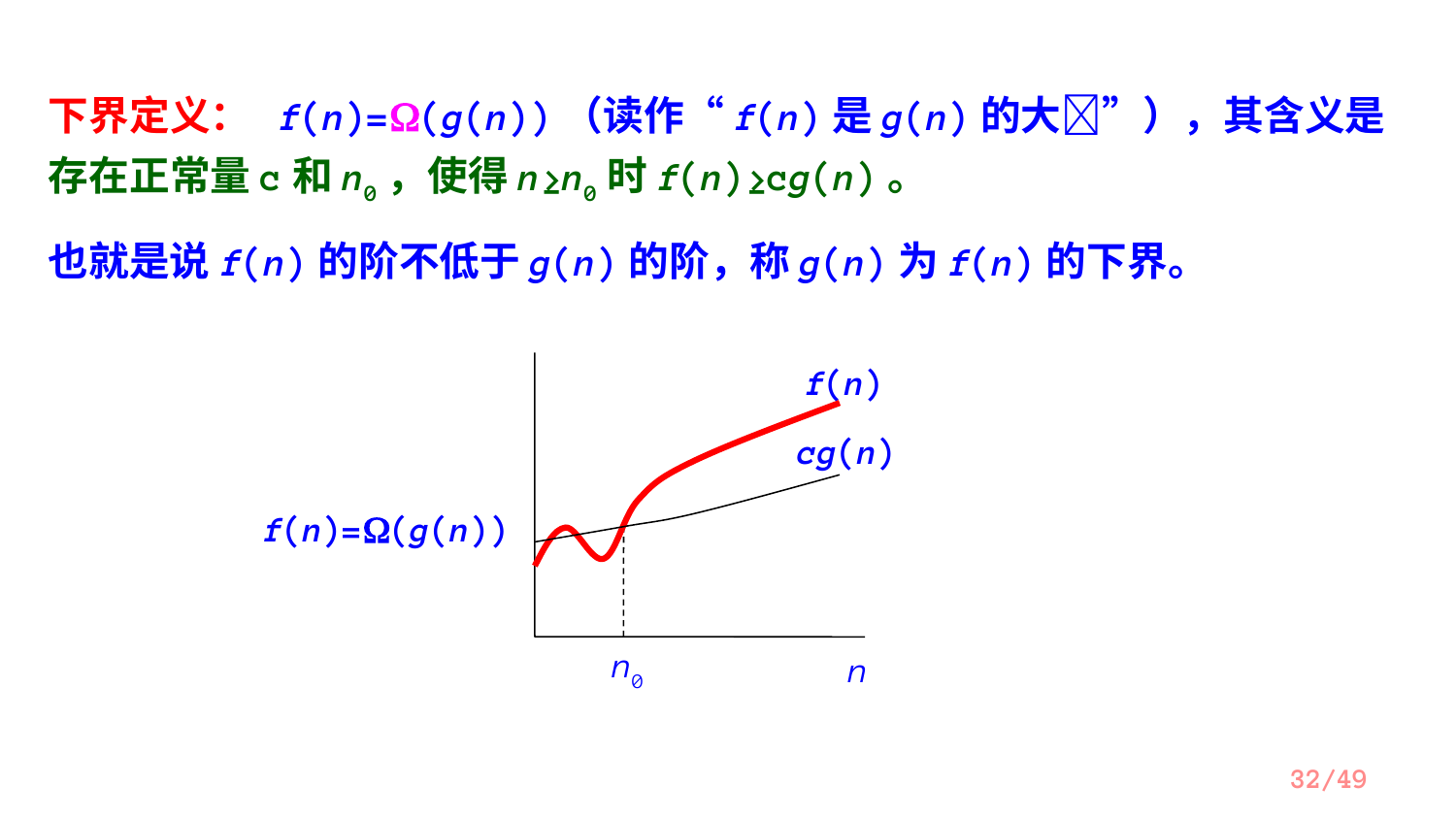

下界定义：  f(n)=Ω(g(n))（读作“f(n)是g(n)的大Ω”），其含义是存在正常量c和n0，使得n≥n0时f(n)≥cg(n)。
也就是说f(n)的阶不低于g(n)的阶，称g(n)为f(n)的下界。

f(n)

cg(n)

f(n)=Ω(g(n))

n0
n
32/49